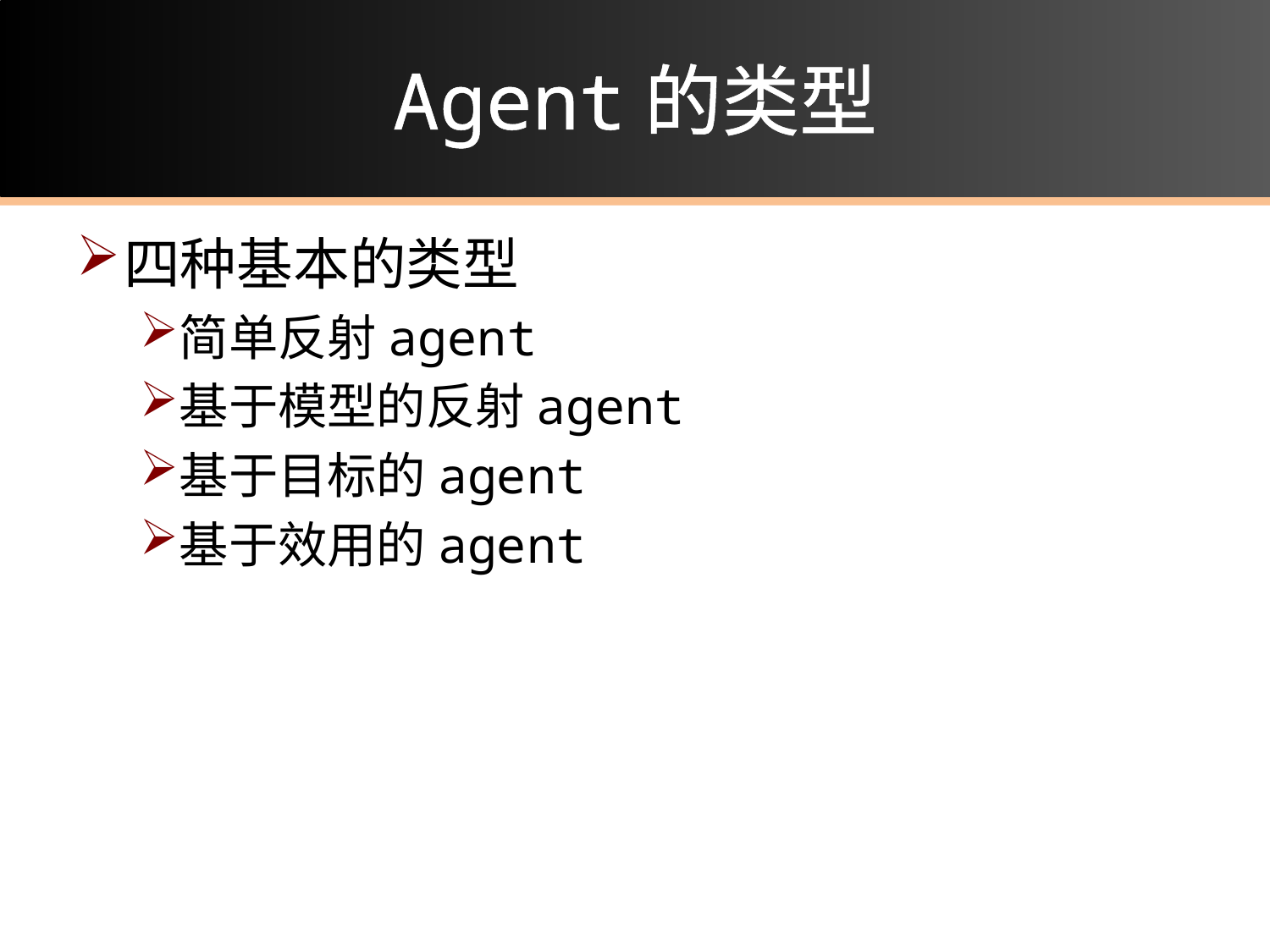

# Agent的类型
四种基本的类型
简单反射agent
基于模型的反射agent
基于目标的agent
基于效用的agent